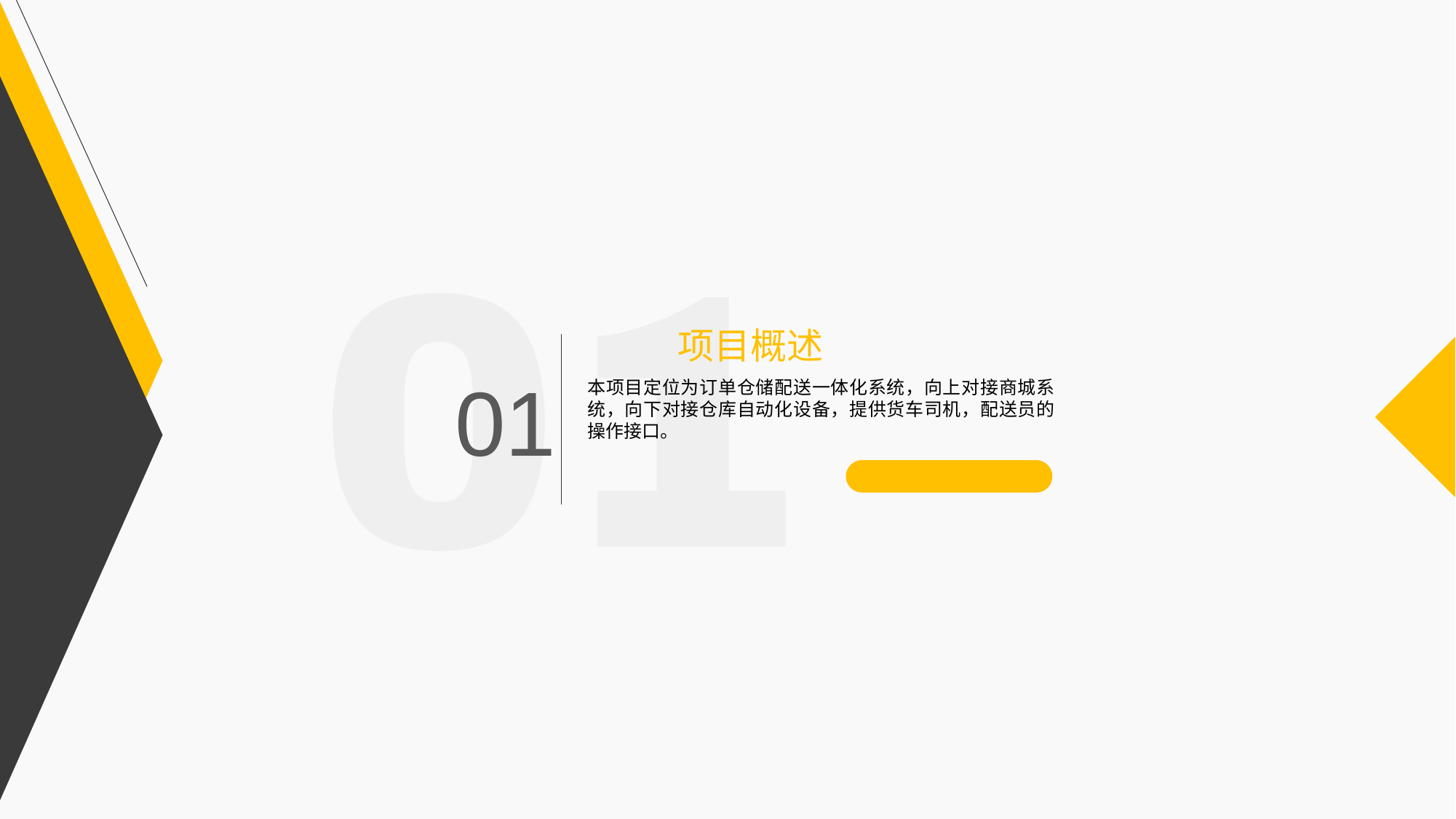

01

项目概述

01

本项目定位为订单仓储配送一体化系统，向上对接商城系统，向下对接仓库自动化设备，提供货车司机，配送员的操作接口。